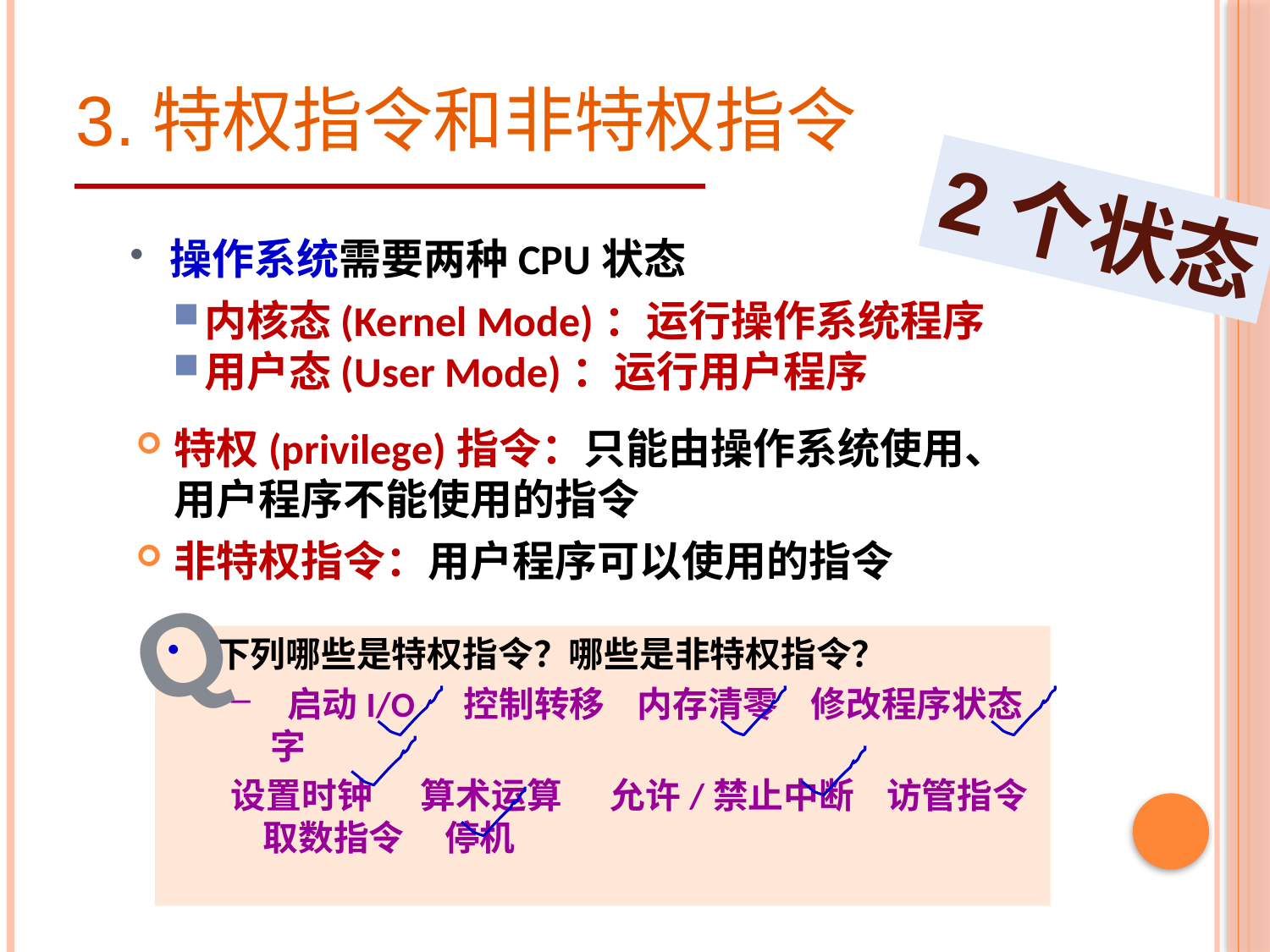

# 3.特权指令和非特权指令
2个状态
操作系统需要两种CPU状态
内核态(Kernel Mode)：运行操作系统程序
用户态(User Mode)：运行用户程序
特权(privilege)指令：只能由操作系统使用、用户程序不能使用的指令
非特权指令：用户程序可以使用的指令
Q
下列哪些是特权指令？哪些是非特权指令？
 启动I/O     控制转移    内存清零    修改程序状态字
设置时钟      算术运算      允许/禁止中断    访管指令      取数指令     停机